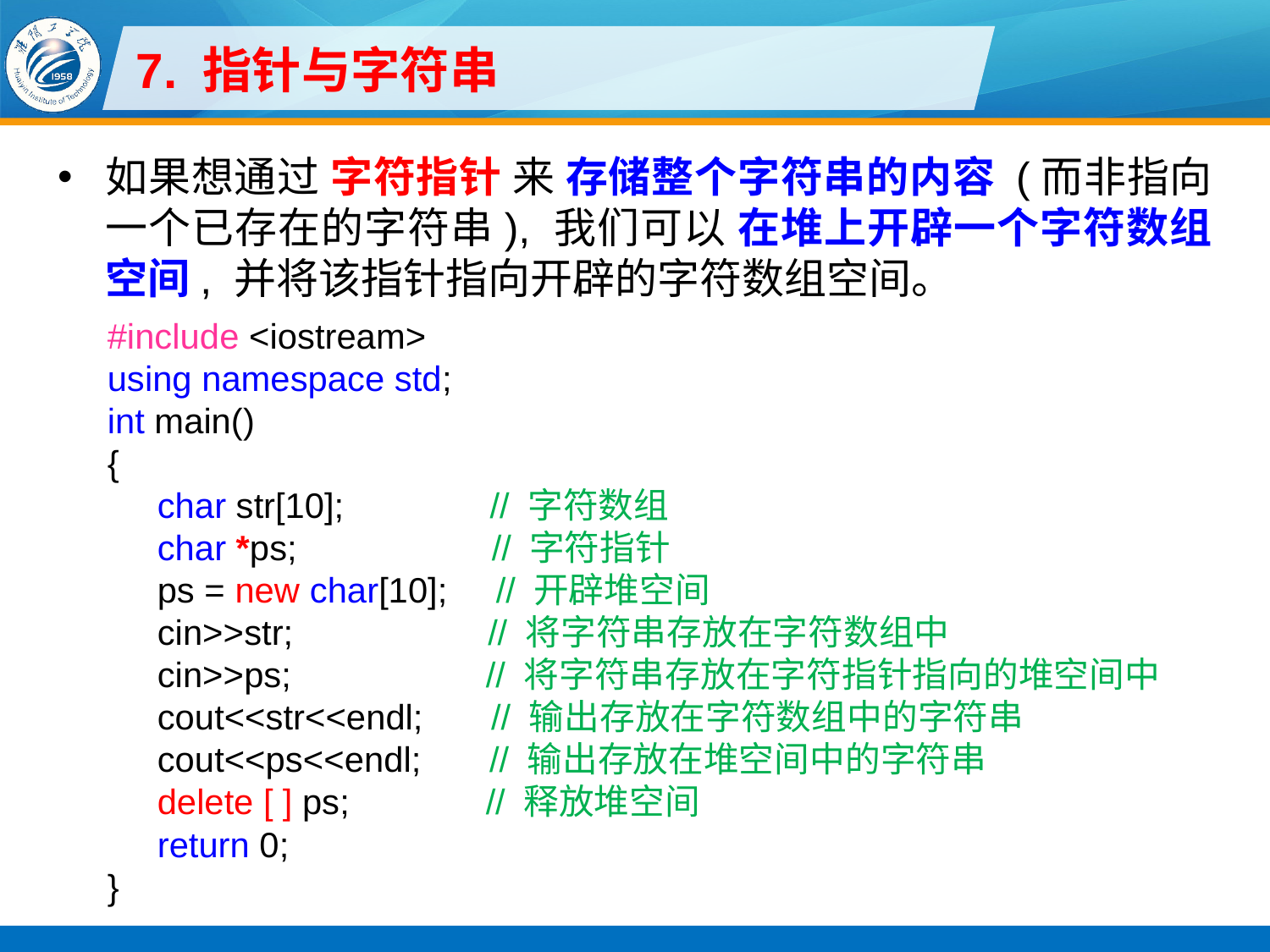

# 7. 指针与字符串
如果想通过 字符指针 来 存储整个字符串的内容 (而非指向一个已存在的字符串), 我们可以 在堆上开辟一个字符数组空间, 并将该指针指向开辟的字符数组空间。
#include <iostream>
using namespace std;
int main()
{
char str[10];               // 字符数组
char *ps;                    // 字符指针
ps = new char[10];     // 开辟堆空间
cin>>str;                    // 将字符串存放在字符数组中
cin>>ps;                    // 将字符串存放在字符指针指向的堆空间中
cout<<str<<endl;       // 输出存放在字符数组中的字符串
cout<<ps<<endl;       // 输出存放在堆空间中的字符串
delete [ ] ps;              // 释放堆空间
return 0;
}